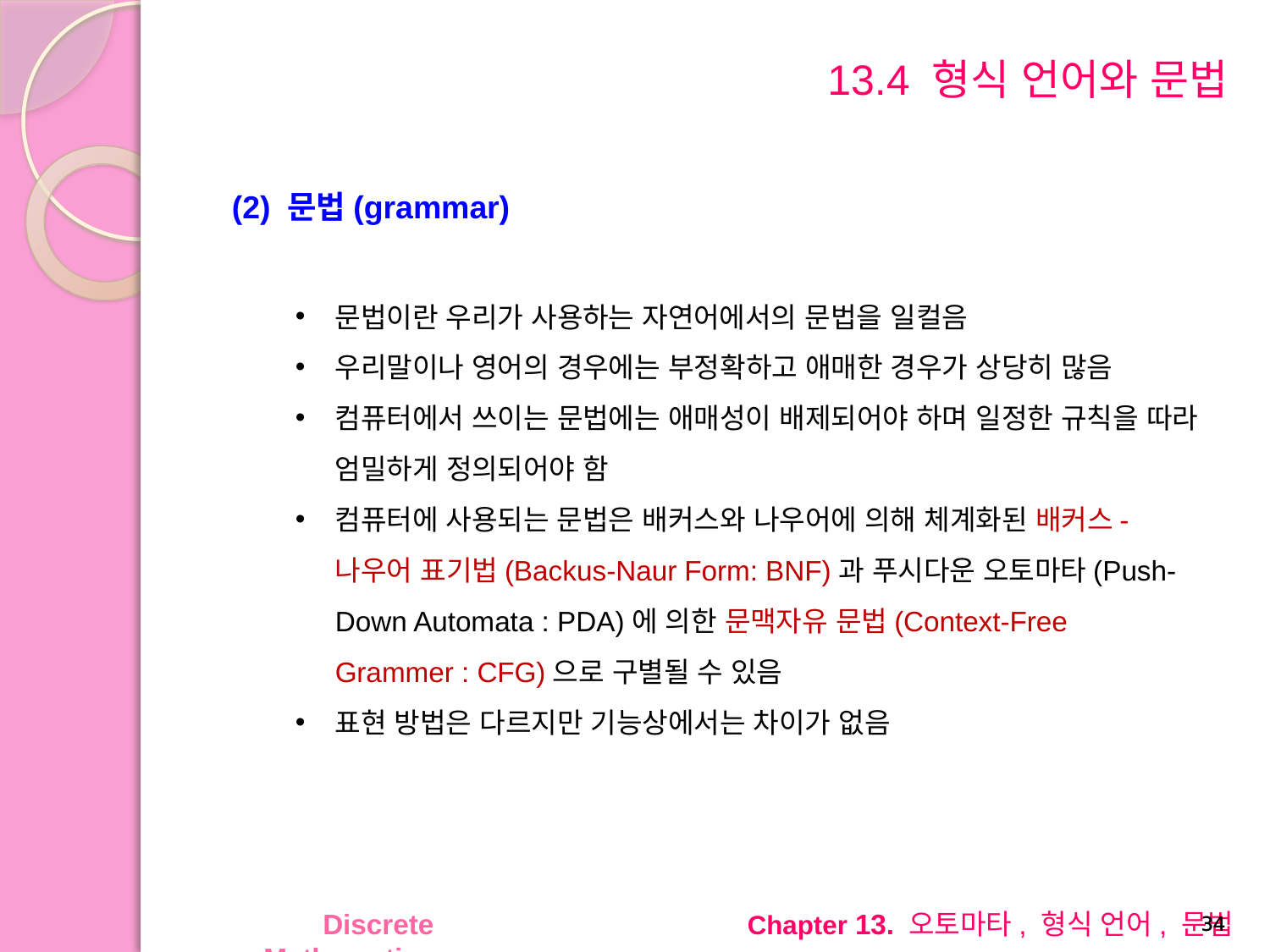

# 13.4 형식 언어와 문법
(2) 문법(grammar)

문법이란 우리가 사용하는 자연어에서의 문법을 일컬음
우리말이나 영어의 경우에는 부정확하고 애매한 경우가 상당히 많음
컴퓨터에서 쓰이는 문법에는 애매성이 배제되어야 하며 일정한 규칙을 따라 엄밀하게 정의되어야 함
컴퓨터에 사용되는 문법은 배커스와 나우어에 의해 체계화된 배커스-나우어 표기법(Backus-Naur Form: BNF)과 푸시다운 오토마타(Push-Down Automata : PDA)에 의한 문맥자유 문법(Context-Free Grammer : CFG)으로 구별될 수 있음
표현 방법은 다르지만 기능상에서는 차이가 없음
Discrete Mathematics
Chapter 13. 오토마타, 형식 언어, 문법
34